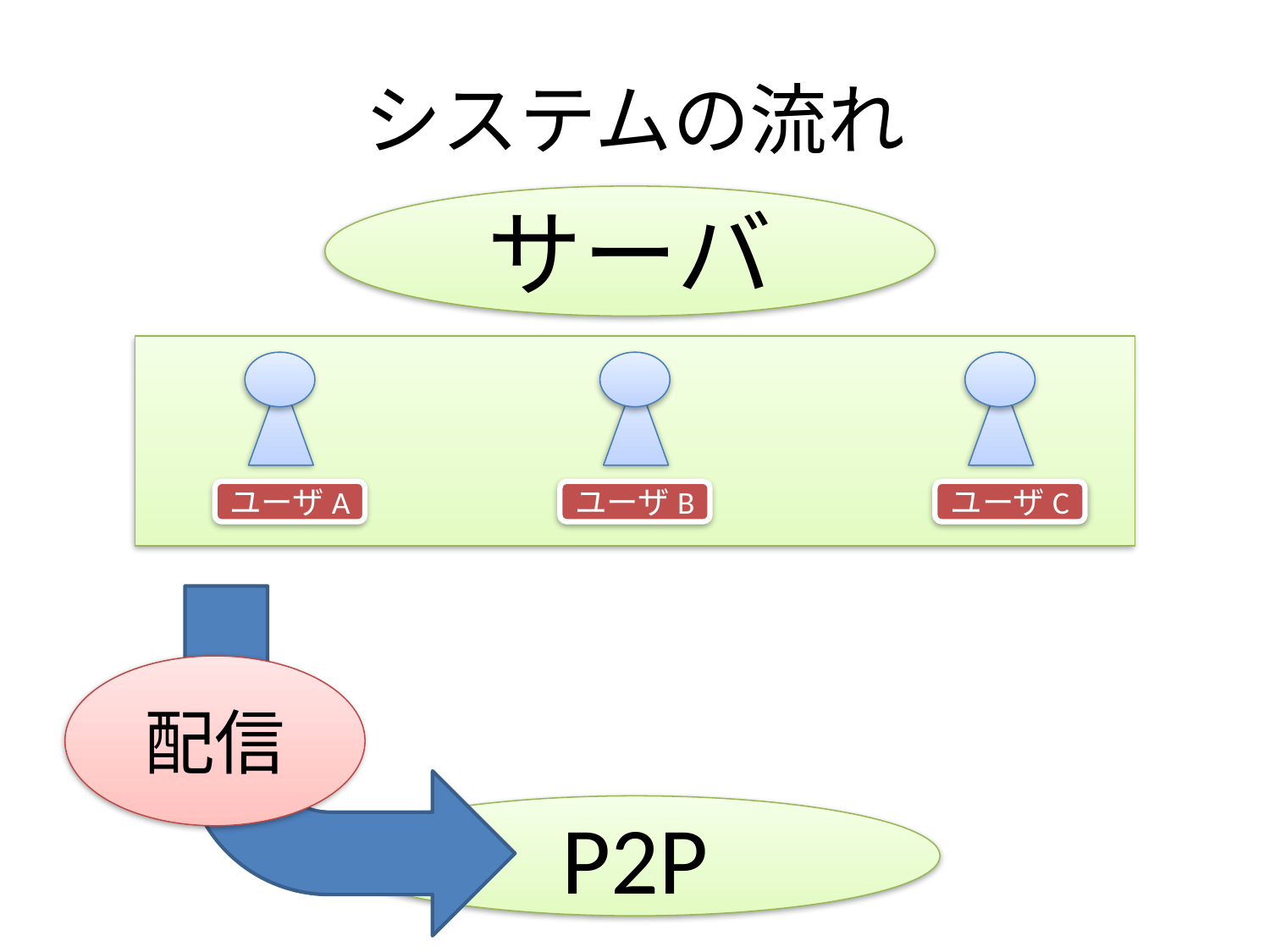

# システムの流れ
サーバ

ユーザA
ユーザB
ユーザC

配信
P2P